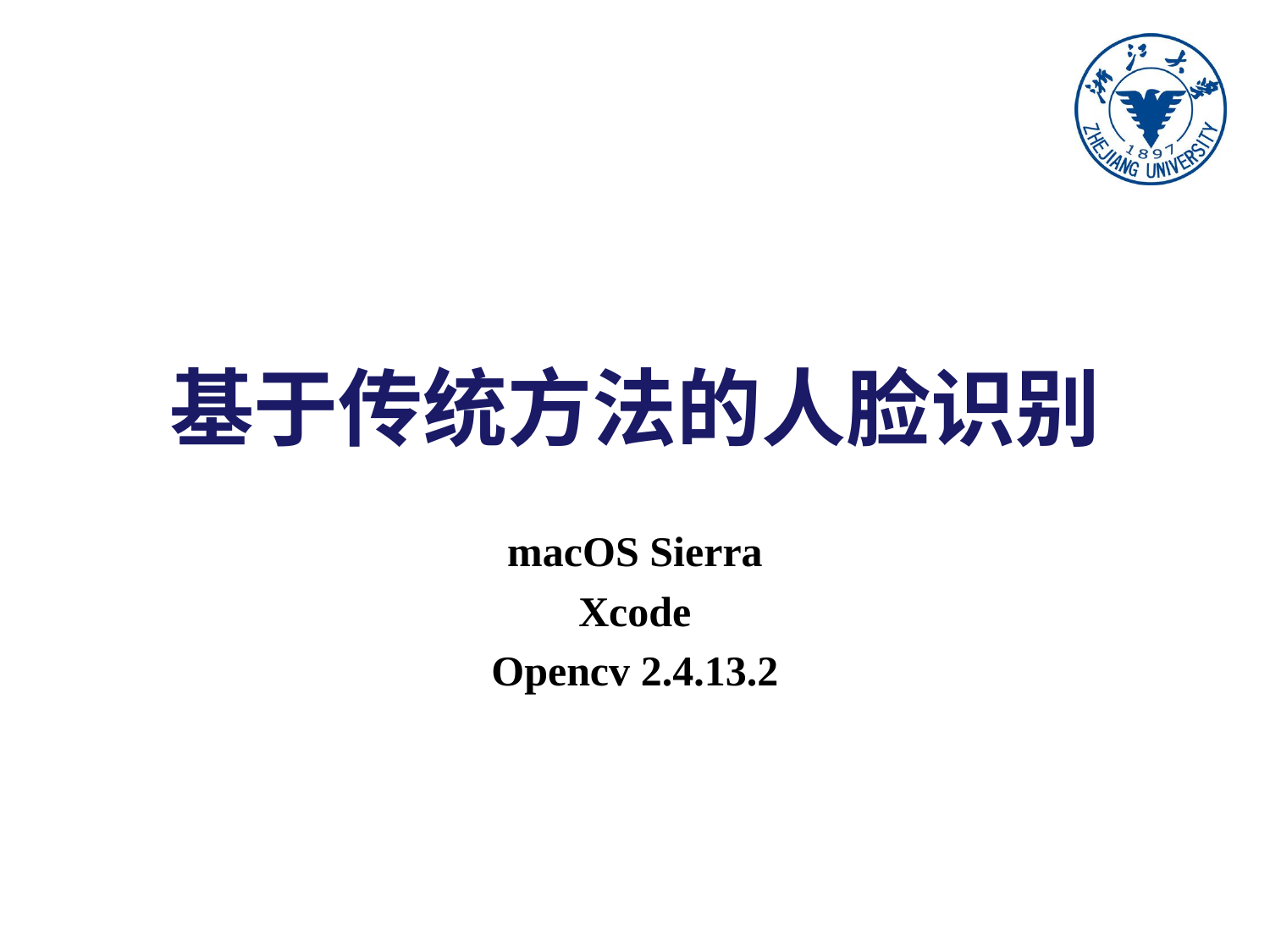

# 基于传统方法的人脸识别
macOS Sierra
Xcode
Opencv 2.4.13.2